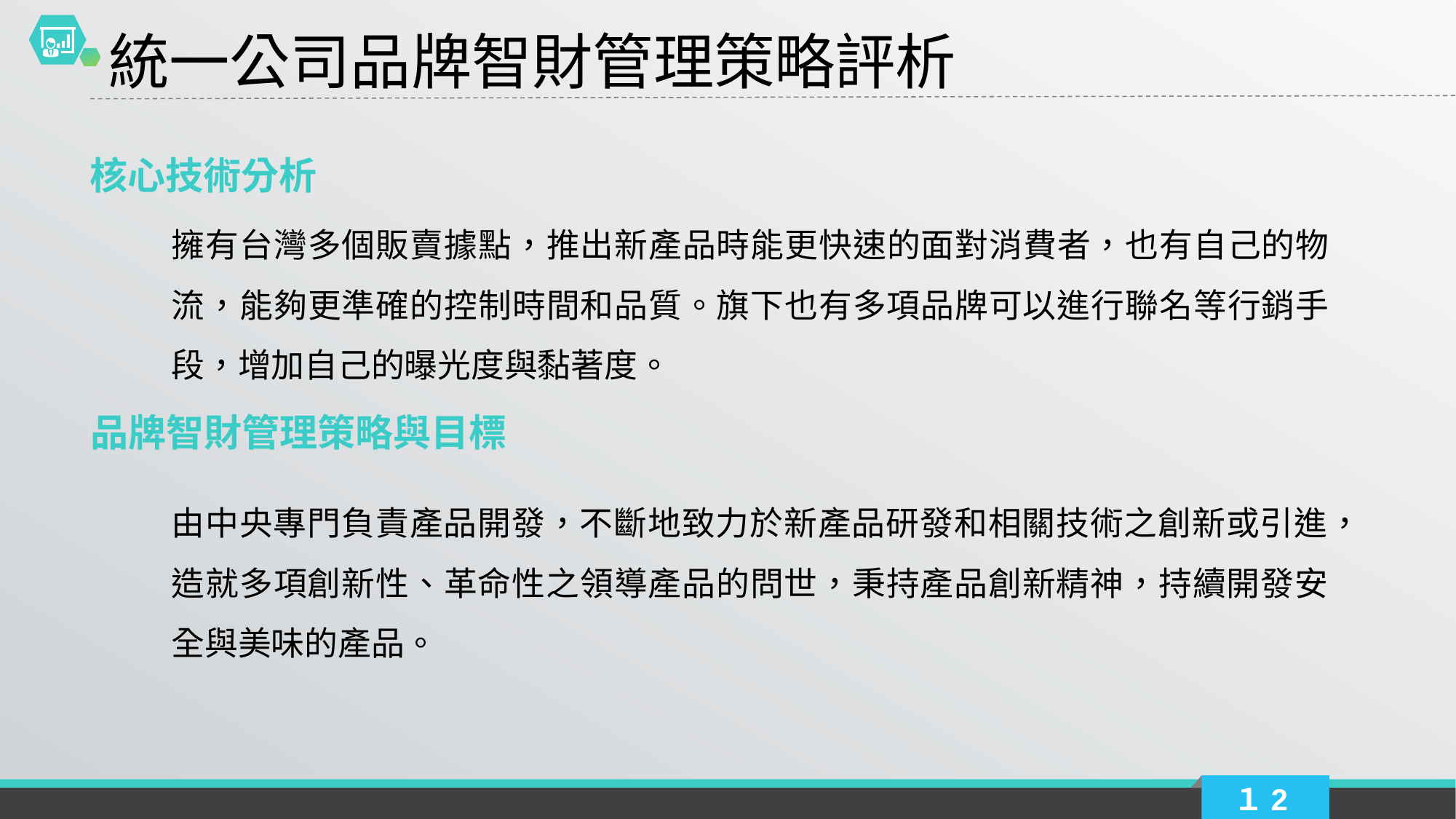

統一公司品牌智財管理策略評析

核心技術分析
擁有台灣多個販賣據點，推出新產品時能更快速的面對消費者，也有自己的物流，能夠更準確的控制時間和品質。旗下也有多項品牌可以進行聯名等行銷手段，增加自己的曝光度與黏著度。
品牌智財管理策略與目標
由中央專門負責產品開發，不斷地致力於新產品研發和相關技術之創新或引進，造就多項創新性、革命性之領導產品的問世，秉持產品創新精神，持續開發安全與美味的產品。

１2